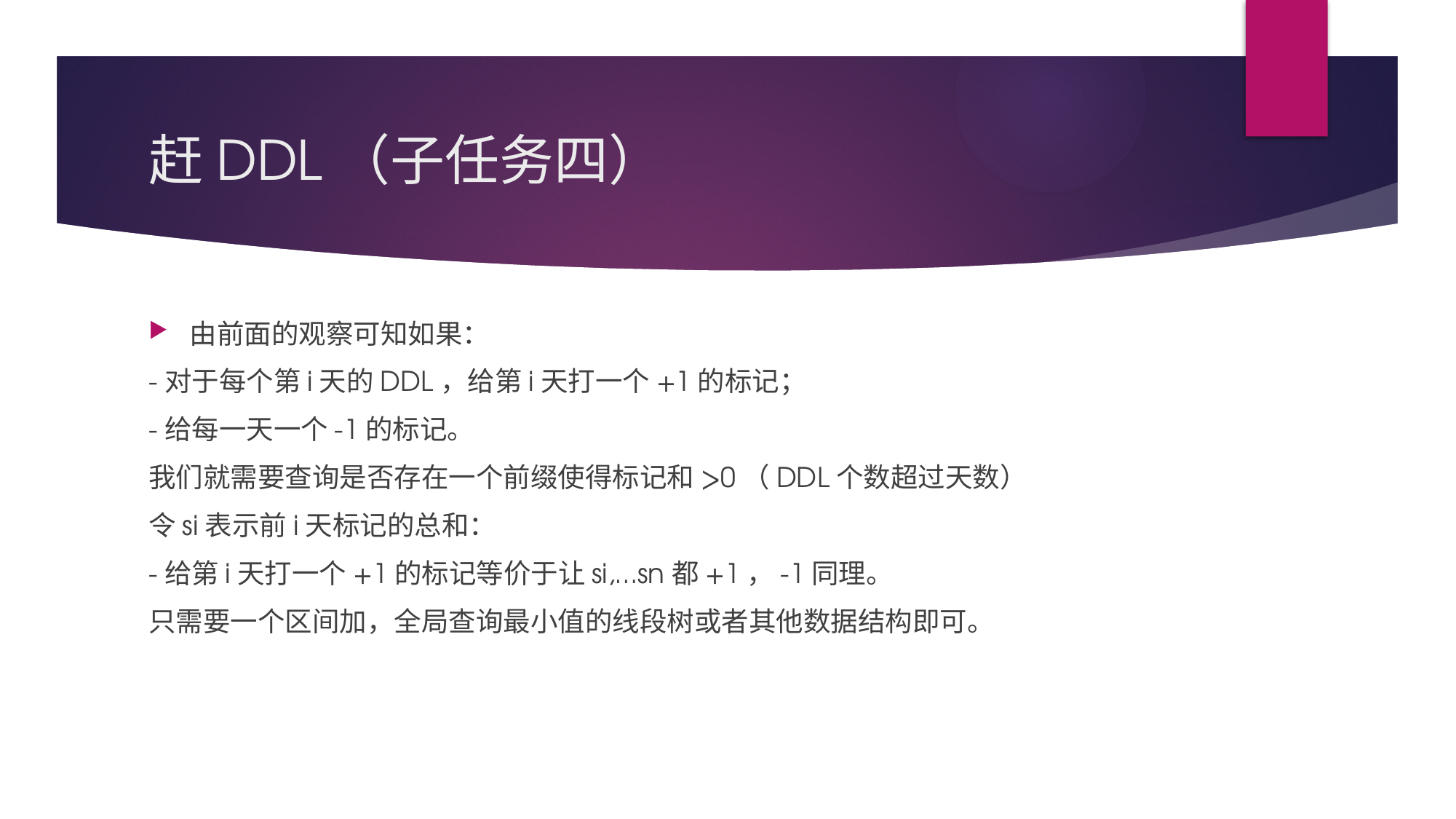

# 赶DDL（子任务四）
由前面的观察可知如果：
-对于每个第i天的DDL，给第i天打一个+1的标记；
-给每一天一个-1的标记。
我们就需要查询是否存在一个前缀使得标记和>0（DDL个数超过天数）
令si表示前i天标记的总和：
-给第i天打一个+1的标记等价于让si,…sn都+1，-1同理。
只需要一个区间加，全局查询最小值的线段树或者其他数据结构即可。